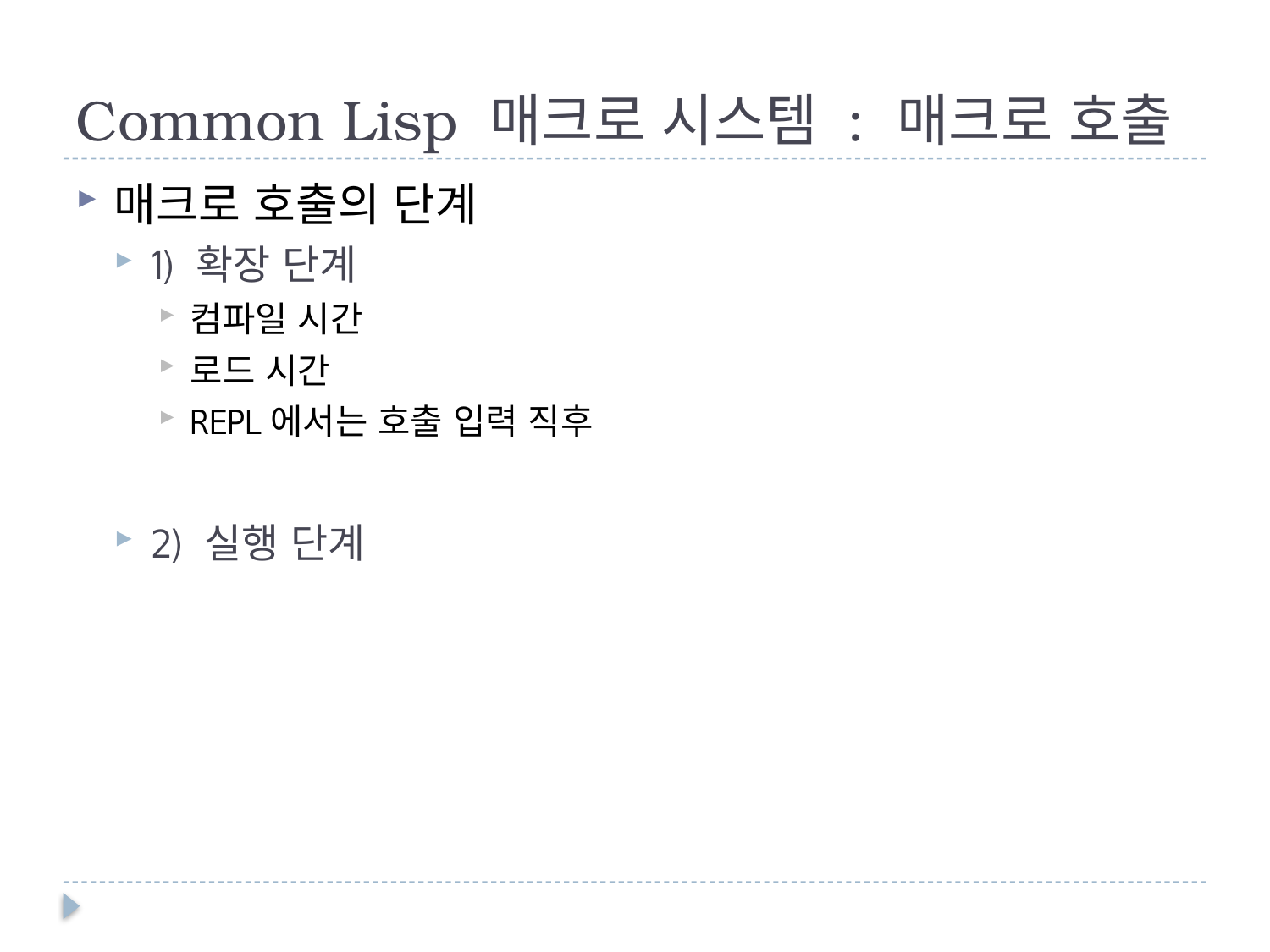

# Common Lisp 매크로 시스템 : 매크로 호출
매크로 호출의 단계
1) 확장 단계
컴파일 시간
로드 시간
REPL에서는 호출 입력 직후

2) 실행 단계